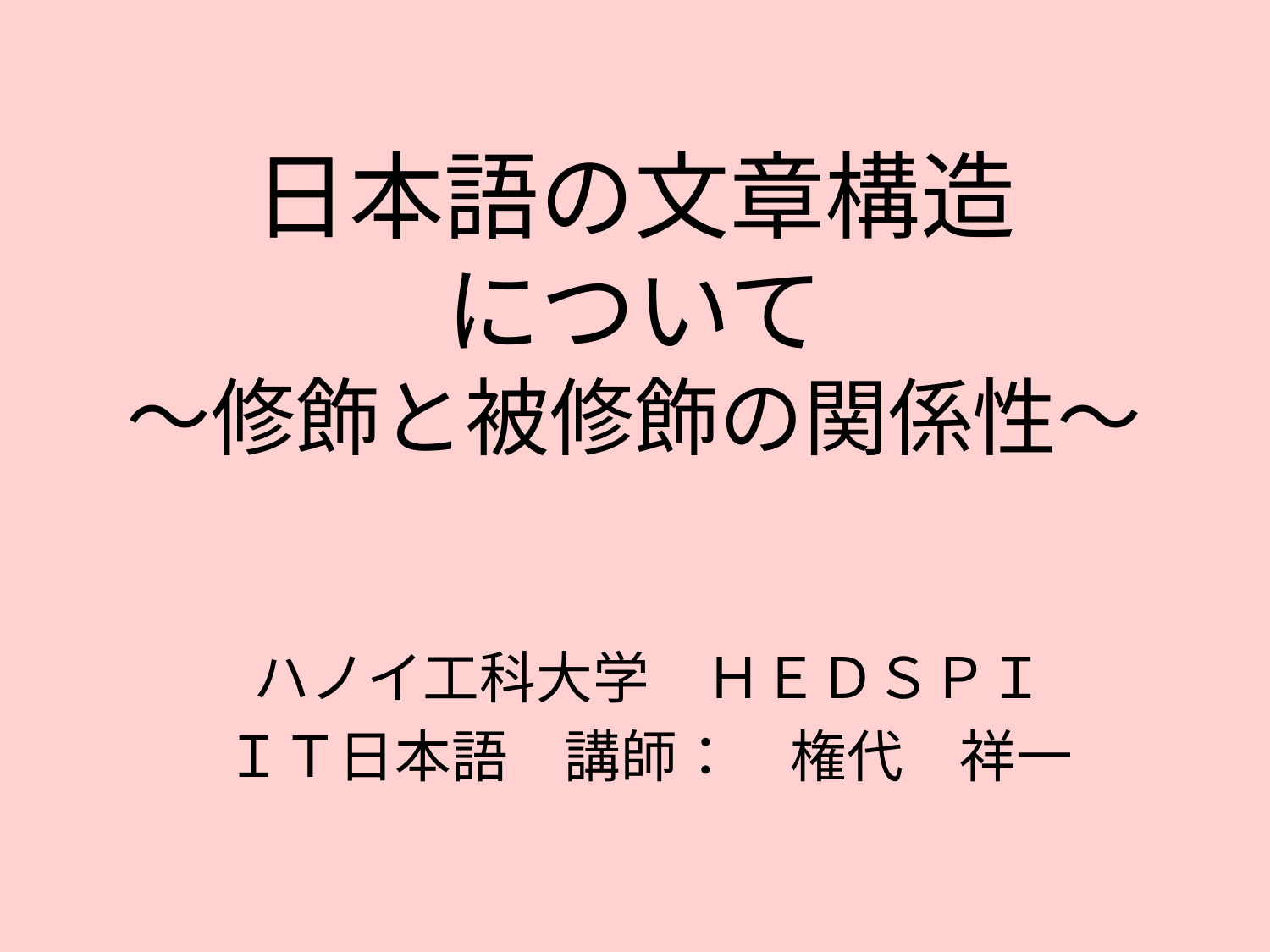

# 日本語の文章構造 について ～修飾と被修飾の関係性～
ハノイ工科大学　ＨＥＤＳＰＩ
ＩＴ日本語　講師：　権代　祥一